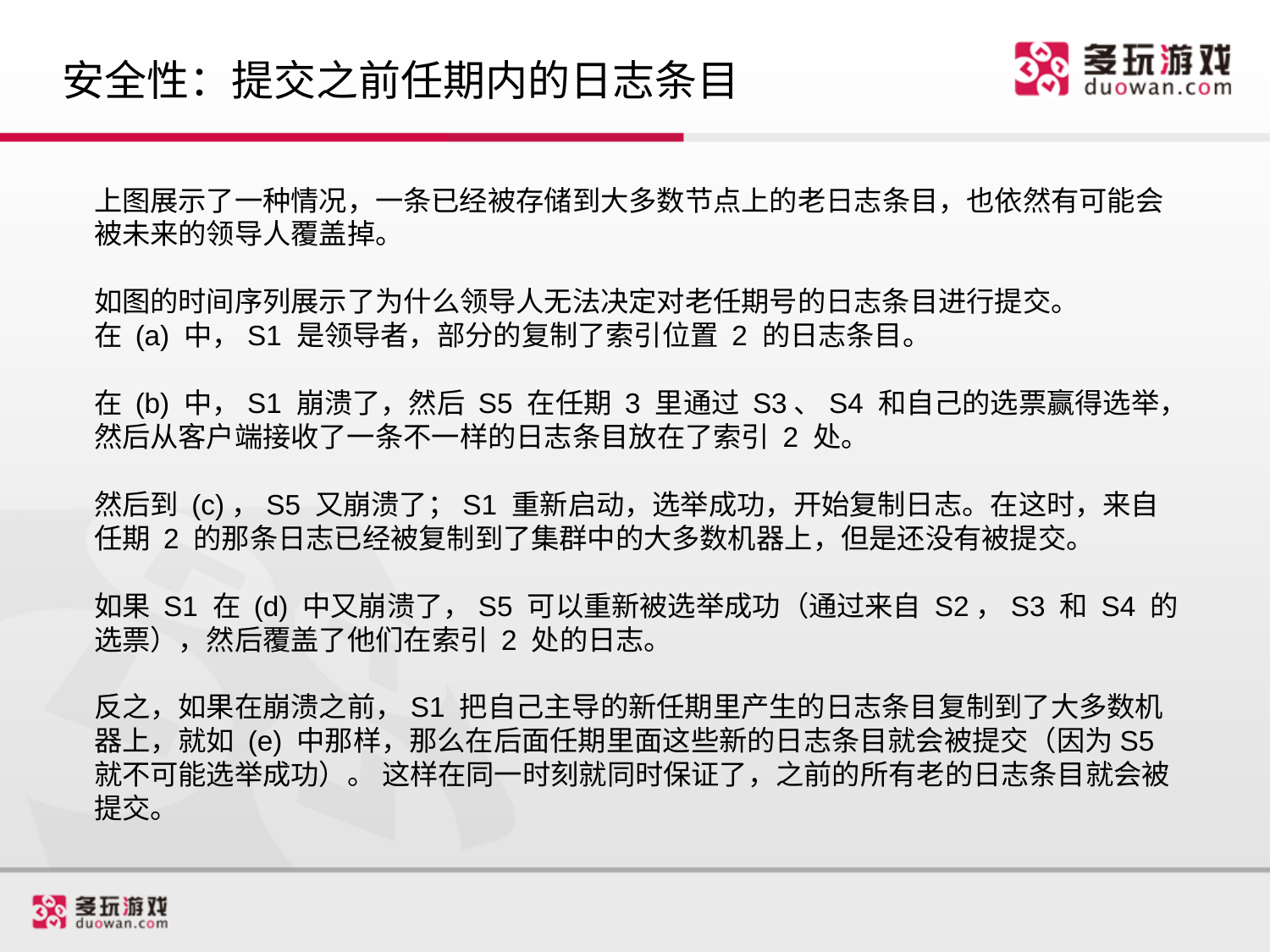

# 安全性：提交之前任期内的日志条目
上图展示了一种情况，一条已经被存储到大多数节点上的老日志条目，也依然有可能会被未来的领导人覆盖掉。

如图的时间序列展示了为什么领导人无法决定对老任期号的日志条目进行提交。
在 (a) 中，S1 是领导者，部分的复制了索引位置 2 的日志条目。

在 (b) 中，S1 崩溃了，然后 S5 在任期 3 里通过 S3、S4 和自己的选票赢得选举，然后从客户端接收了一条不一样的日志条目放在了索引 2 处。

然后到 (c)，S5 又崩溃了；S1 重新启动，选举成功，开始复制日志。在这时，来自任期 2 的那条日志已经被复制到了集群中的大多数机器上，但是还没有被提交。

如果 S1 在 (d) 中又崩溃了，S5 可以重新被选举成功（通过来自 S2，S3 和 S4 的选票），然后覆盖了他们在索引 2 处的日志。

反之，如果在崩溃之前，S1 把自己主导的新任期里产生的日志条目复制到了大多数机器上，就如 (e) 中那样，那么在后面任期里面这些新的日志条目就会被提交（因为S5 就不可能选举成功）。 这样在同一时刻就同时保证了，之前的所有老的日志条目就会被提交。